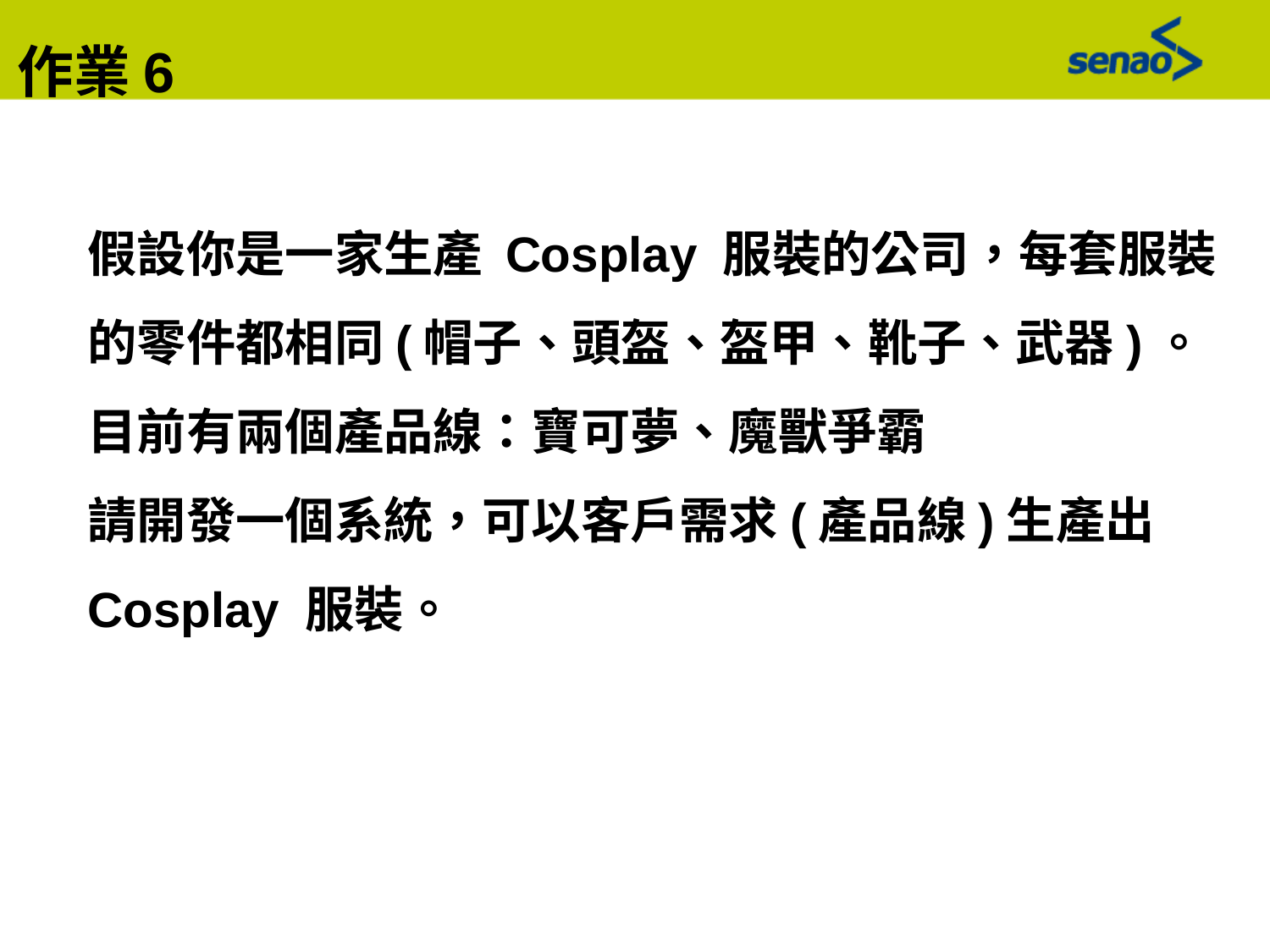

作業6
假設你是一家生產 Cosplay 服裝的公司，每套服裝的零件都相同(帽子、頭盔、盔甲、靴子、武器)。
目前有兩個產品線：寶可夢、魔獸爭霸
請開發一個系統，可以客戶需求(產品線)生產出 Cosplay 服裝。